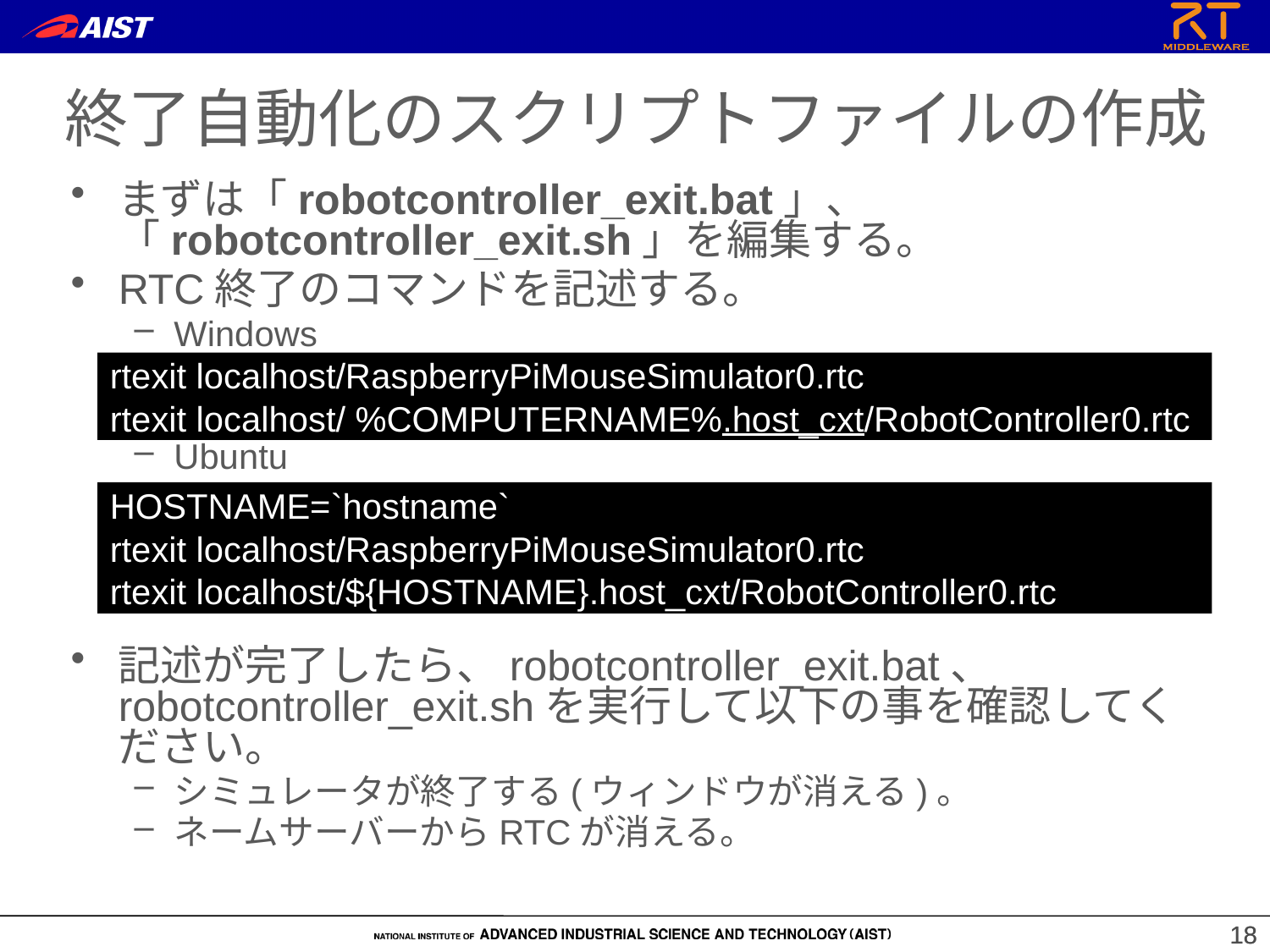

終了自動化のスクリプトファイルの作成
まずは「robotcontroller_exit.bat」、 「robotcontroller_exit.sh」を編集する。
RTC終了のコマンドを記述する。
Windows

Ubuntu

記述が完了したら、robotcontroller_exit.bat、 robotcontroller_exit.shを実行して以下の事を確認してください。
シミュレータが終了する(ウィンドウが消える)。
ネームサーバーからRTCが消える。

rtexit localhost/RaspberryPiMouseSimulator0.rtc
rtexit localhost/ %COMPUTERNAME%.host_cxt/RobotController0.rtc
HOSTNAME=`hostname`
rtexit localhost/RaspberryPiMouseSimulator0.rtc
rtexit localhost/${HOSTNAME}.host_cxt/RobotController0.rtc
18
18